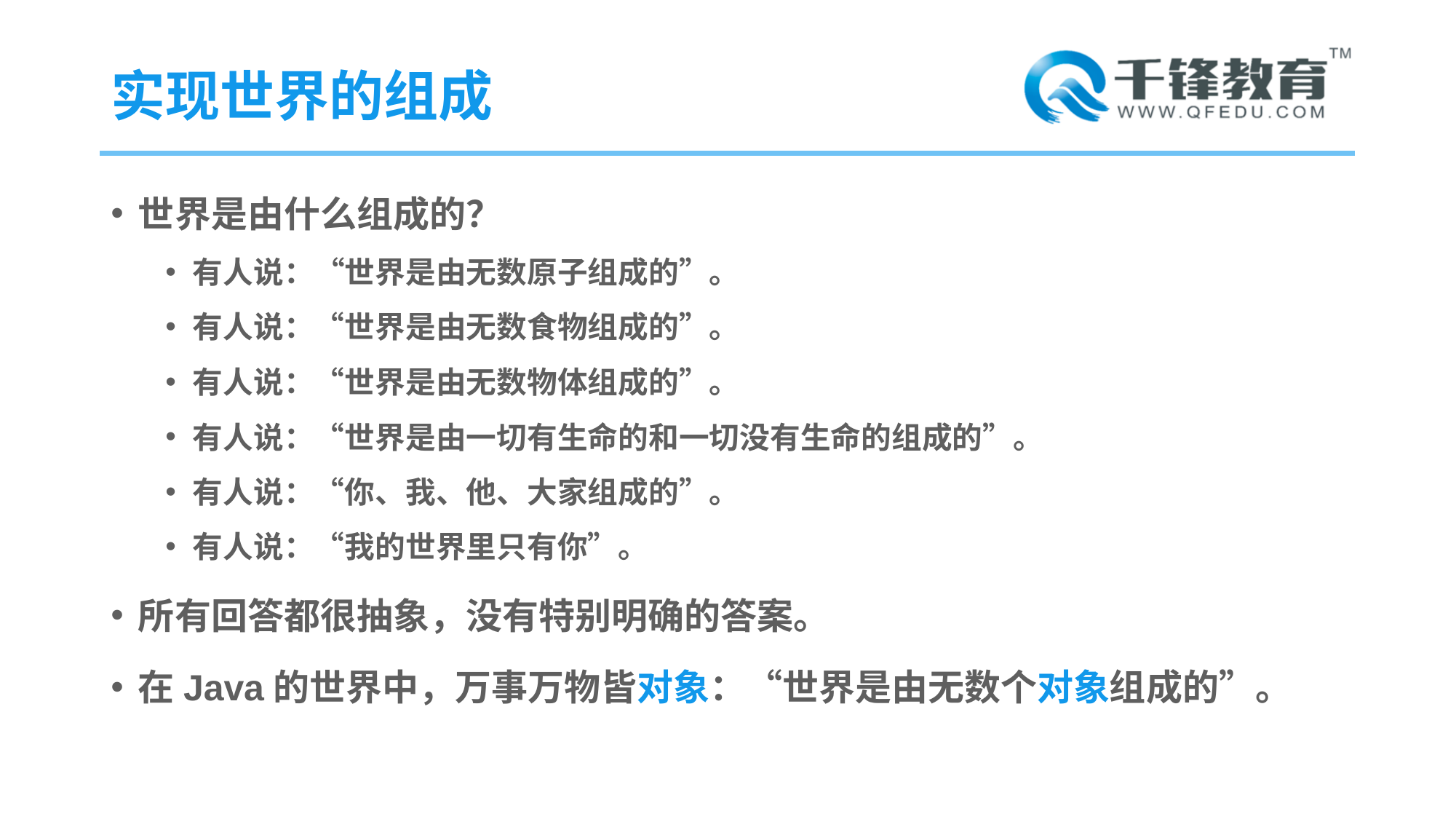

# 实现世界的组成
世界是由什么组成的？
有人说：“世界是由无数原子组成的”。
有人说：“世界是由无数食物组成的”。
有人说：“世界是由无数物体组成的”。
有人说：“世界是由一切有生命的和一切没有生命的组成的”。
有人说：“你、我、他、大家组成的”。
有人说：“我的世界里只有你”。
所有回答都很抽象，没有特别明确的答案。
在Java的世界中，万事万物皆对象：“世界是由无数个对象组成的”。